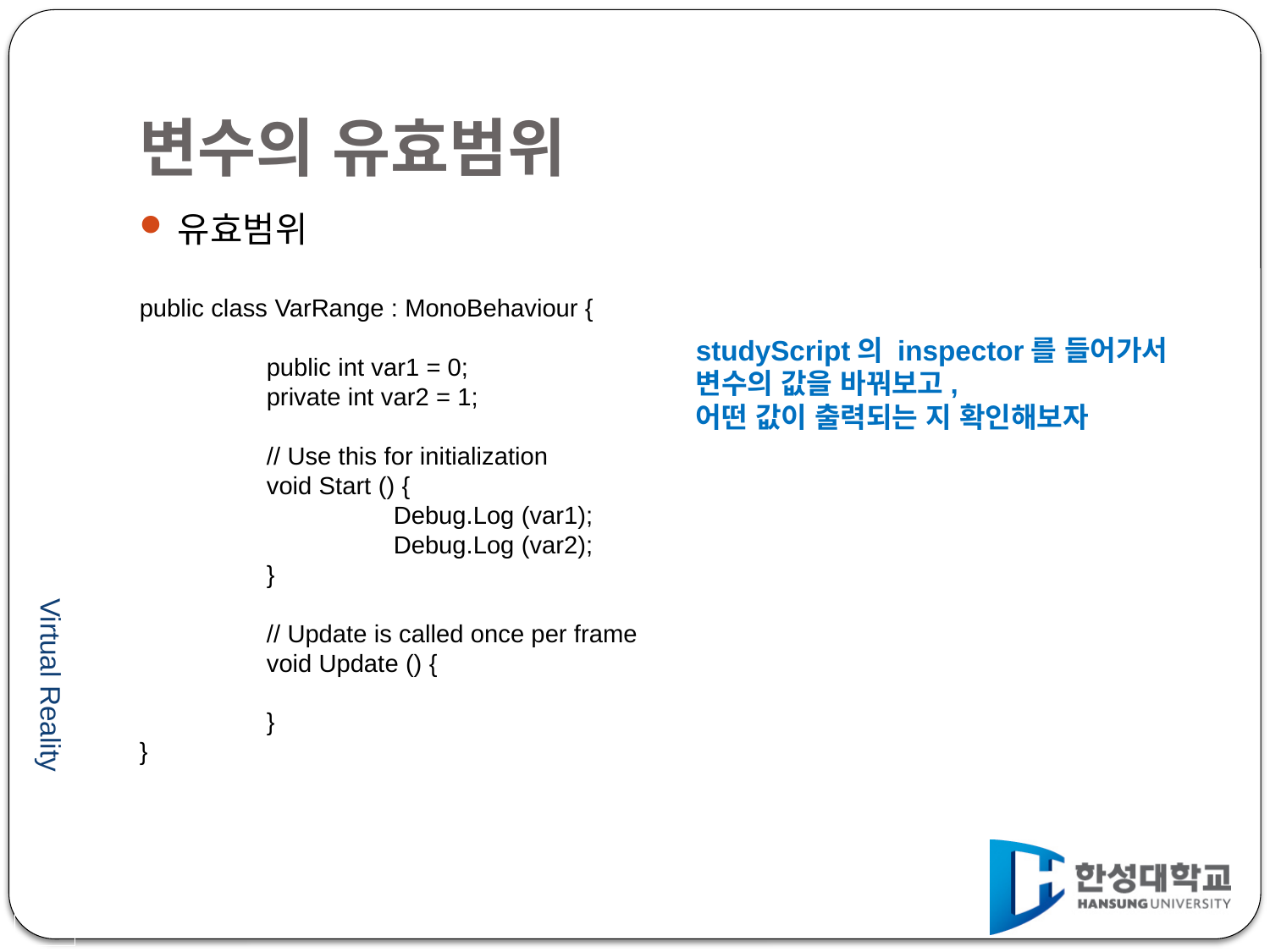

# 변수의 유효범위
유효범위

public class VarRange : MonoBehaviour {

	public int var1 = 0;
	private int var2 = 1;

	// Use this for initialization
	void Start () {
		Debug.Log (var1);
		Debug.Log (var2);
	}

	// Update is called once per frame
	void Update () {

	}
}
studyScript의 inspector를 들어가서
변수의 값을 바꿔보고,
어떤 값이 출력되는 지 확인해보자